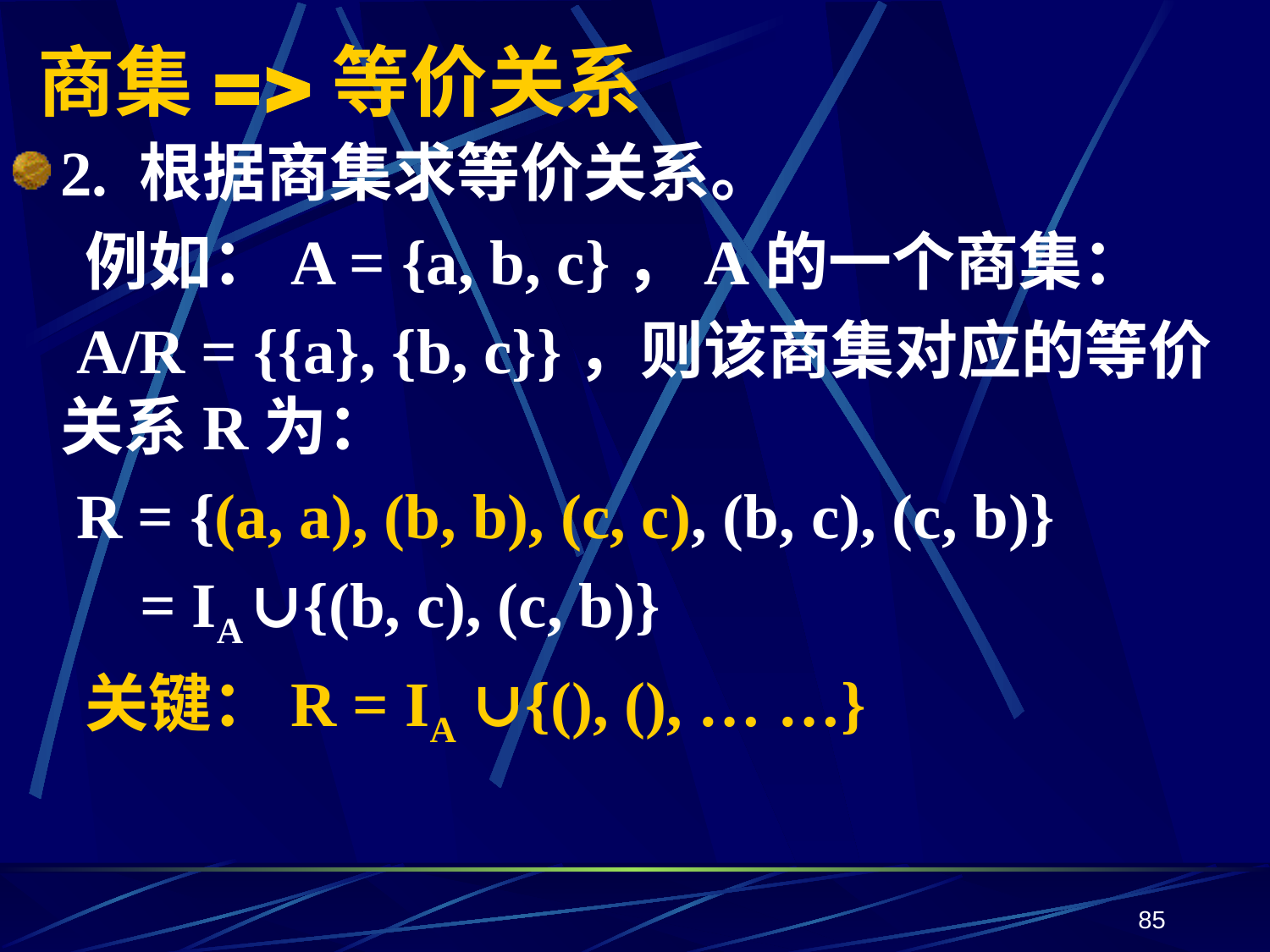

# 商集=>等价关系
2. 根据商集求等价关系。
    例如：A = {a, b, c}，A的一个商集：
    A/R = {{a}, {b, c}}，则该商集对应的等价关系R为：
    R = {(a, a), (b, b), (c, c), (b, c), (c, b)}
        = IA ∪{(b, c), (c, b)}
    关键：R = IA ∪{(), (), … …}
85